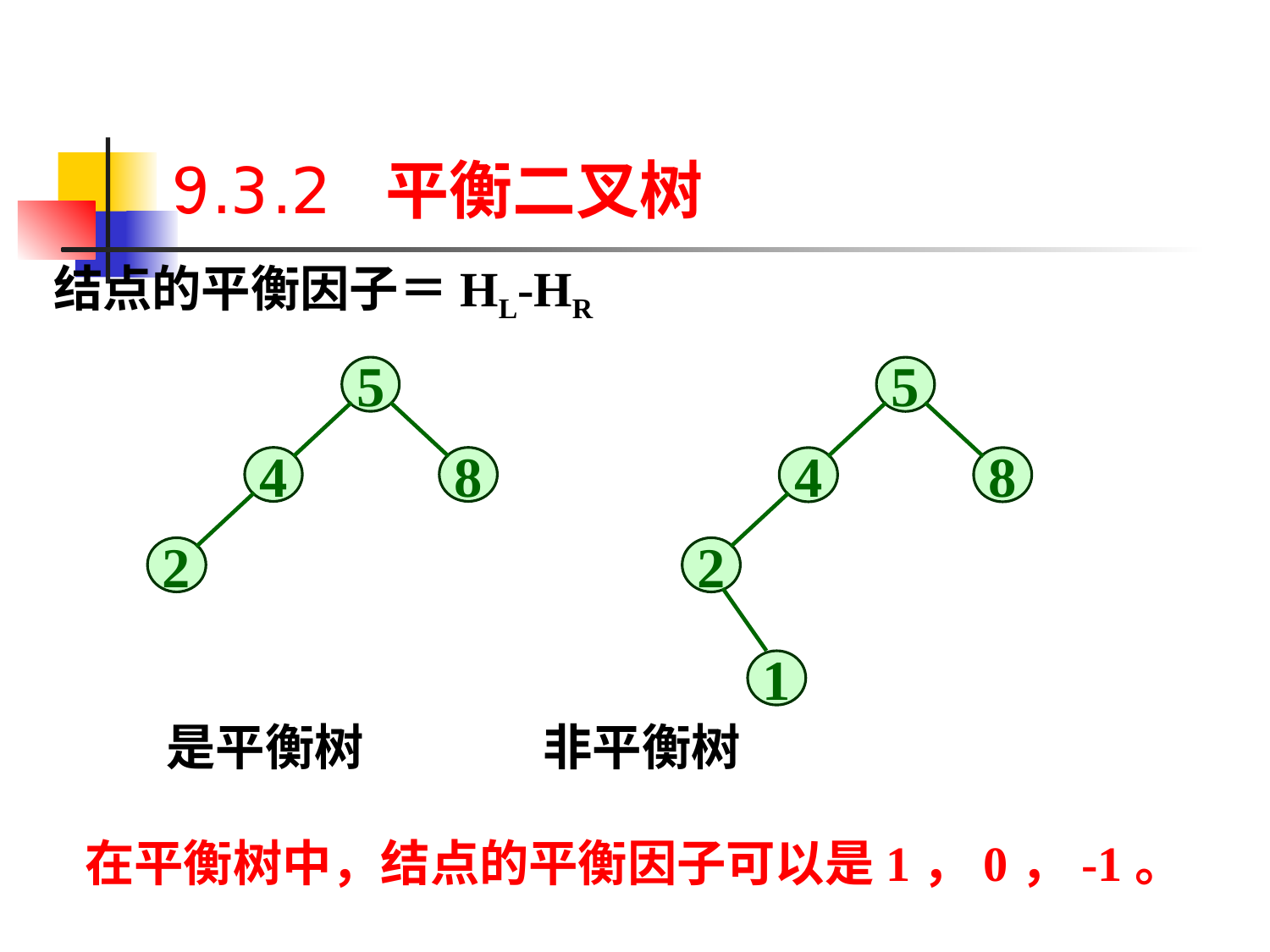

9.3.2  平衡二叉树
结点的平衡因子＝HL-HR
5

4
8

2
5

4
8

2

1
是平衡树                非平衡树
在平衡树中，结点的平衡因子可以是1，0，-1。